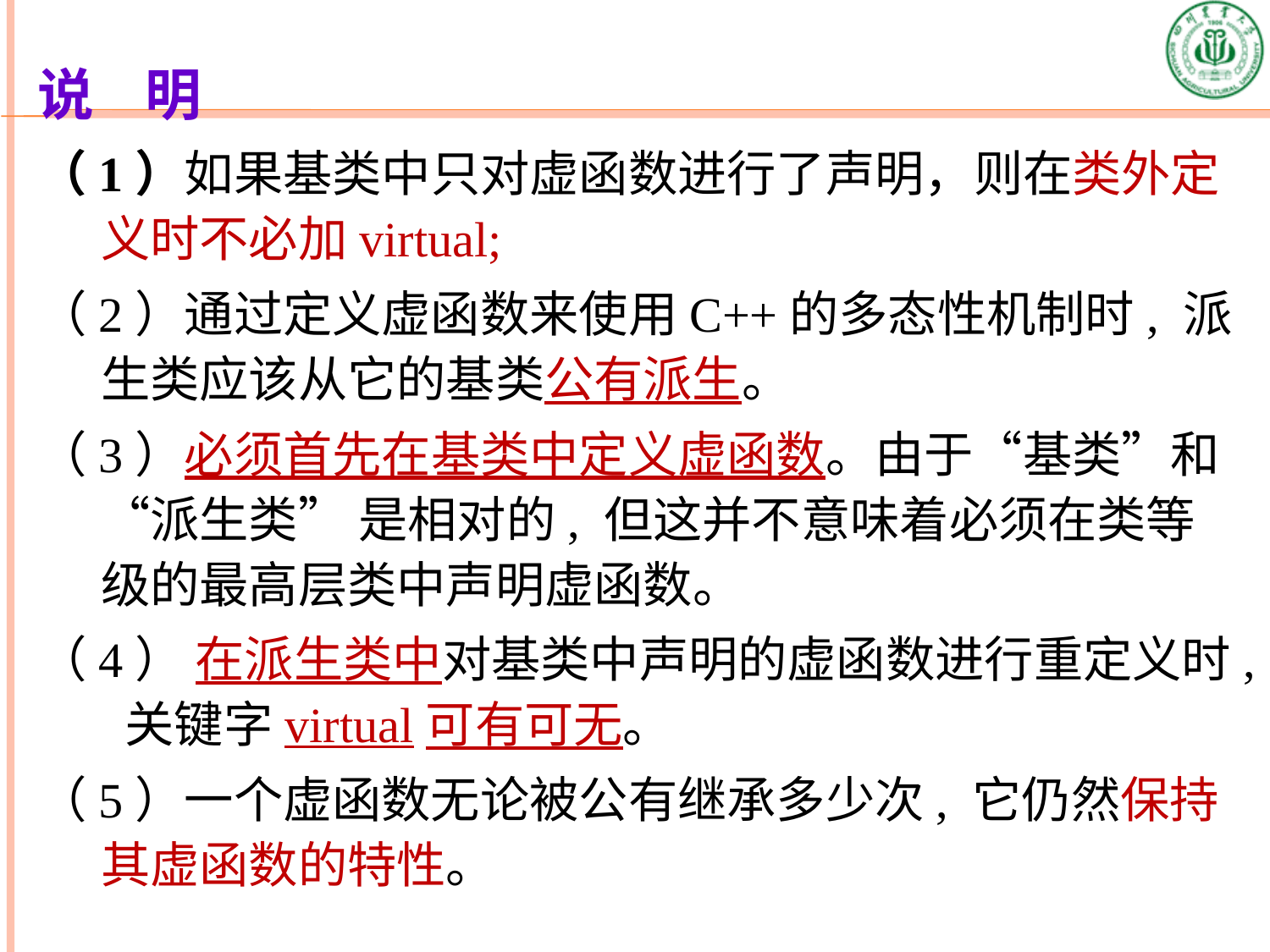

说    明
（1）如果基类中只对虚函数进行了声明，则在类外定义时不必加virtual;
（2）通过定义虚函数来使用C++的多态性机制时, 派生类应该从它的基类公有派生。
（3）必须首先在基类中定义虚函数。由于“基类”和“派生类” 是相对的, 但这并不意味着必须在类等级的最高层类中声明虚函数。
（4） 在派生类中对基类中声明的虚函数进行重定义时, 关键字virtual可有可无。
（5）一个虚函数无论被公有继承多少次, 它仍然保持其虚函数的特性。